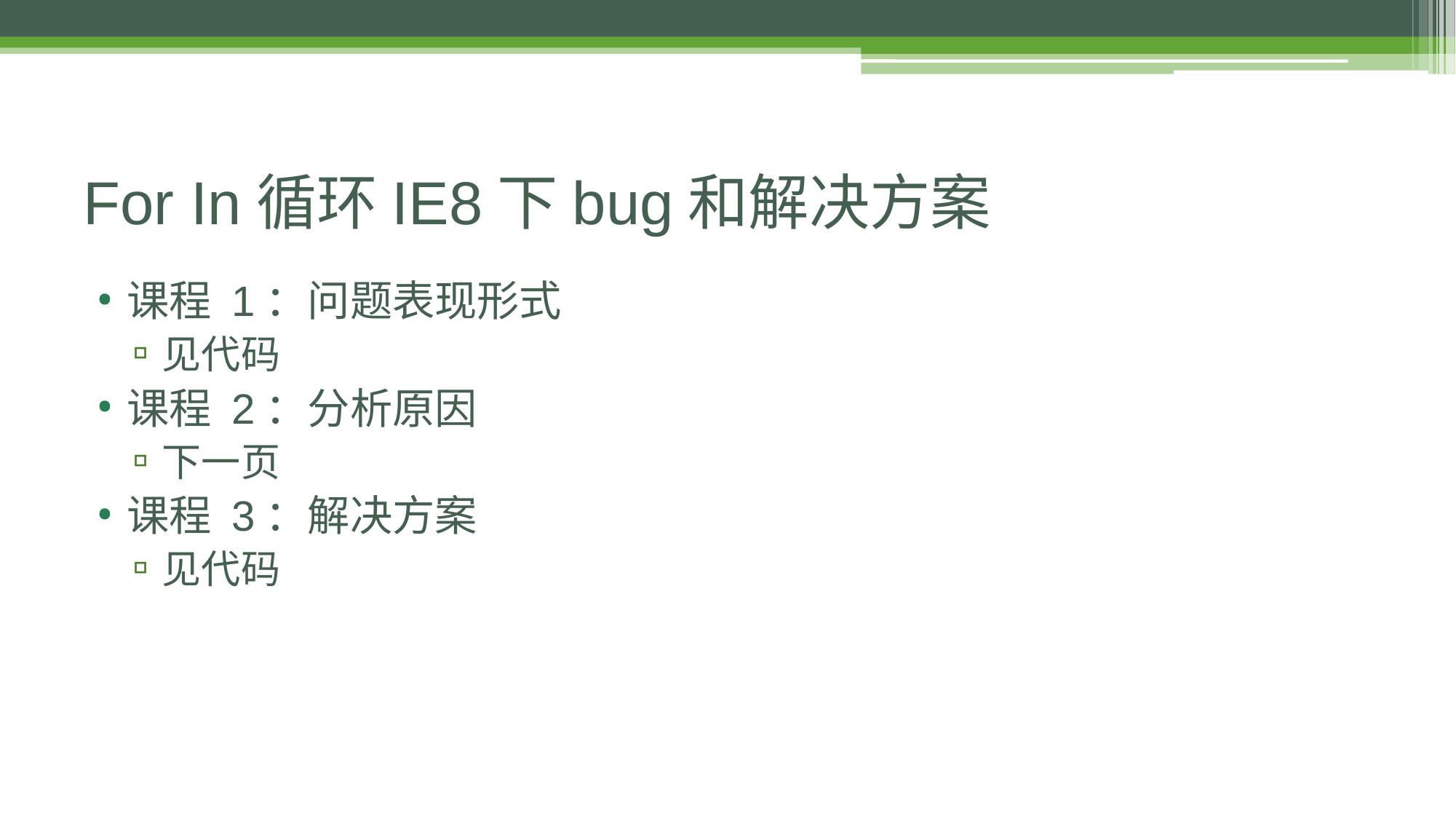

# For In循环IE8下bug和解决方案
课程 1：问题表现形式
见代码
课程 2：分析原因
下一页
课程 3：解决方案
见代码